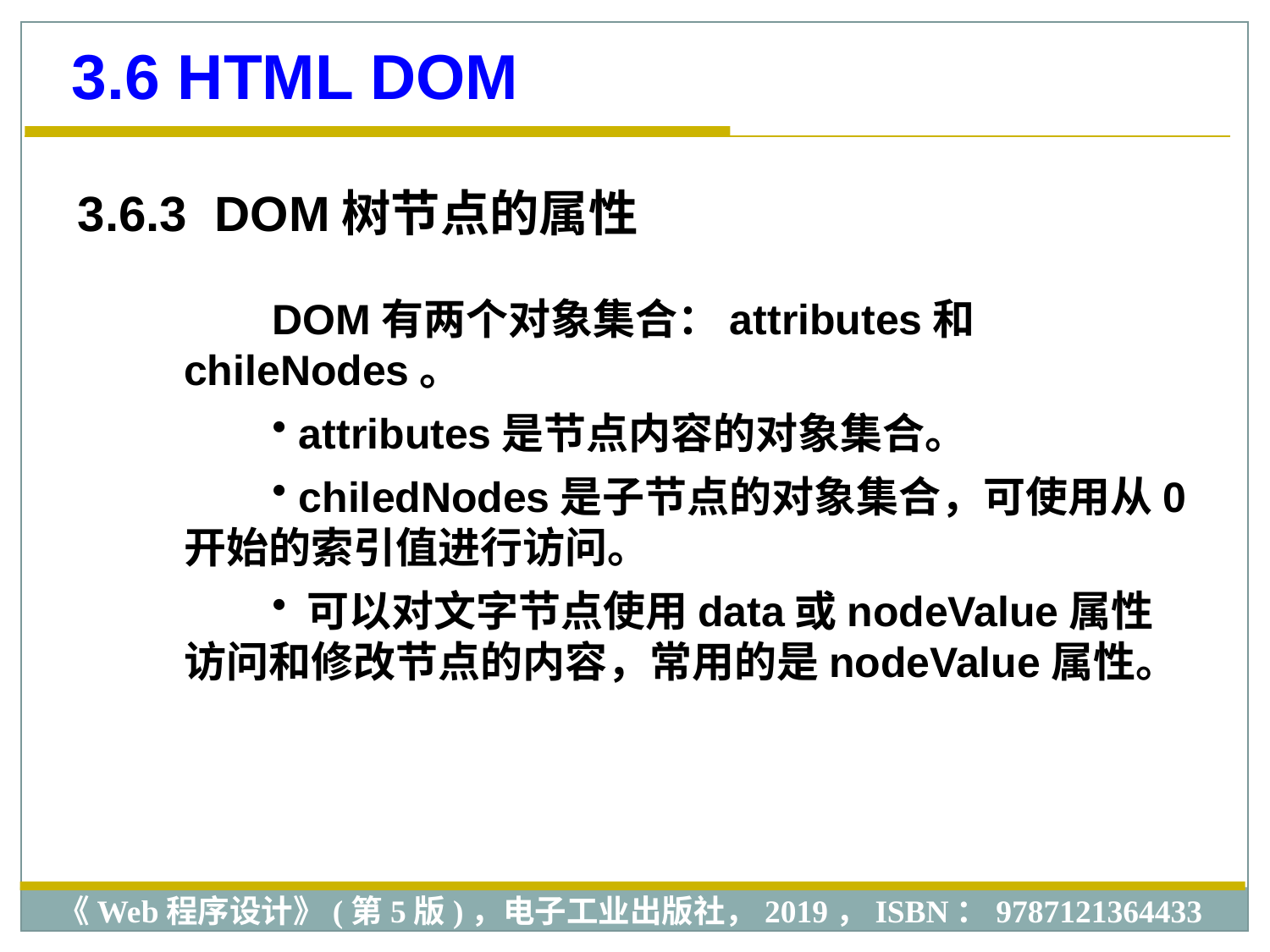

3.6 HTML DOM
3.6.3  DOM树节点的属性
DOM有两个对象集合：attributes和chileNodes。
 attributes是节点内容的对象集合。
 chiledNodes是子节点的对象集合，可使用从0开始的索引值进行访问。
 可以对文字节点使用data或nodeValue属性访问和修改节点的内容，常用的是nodeValue属性。